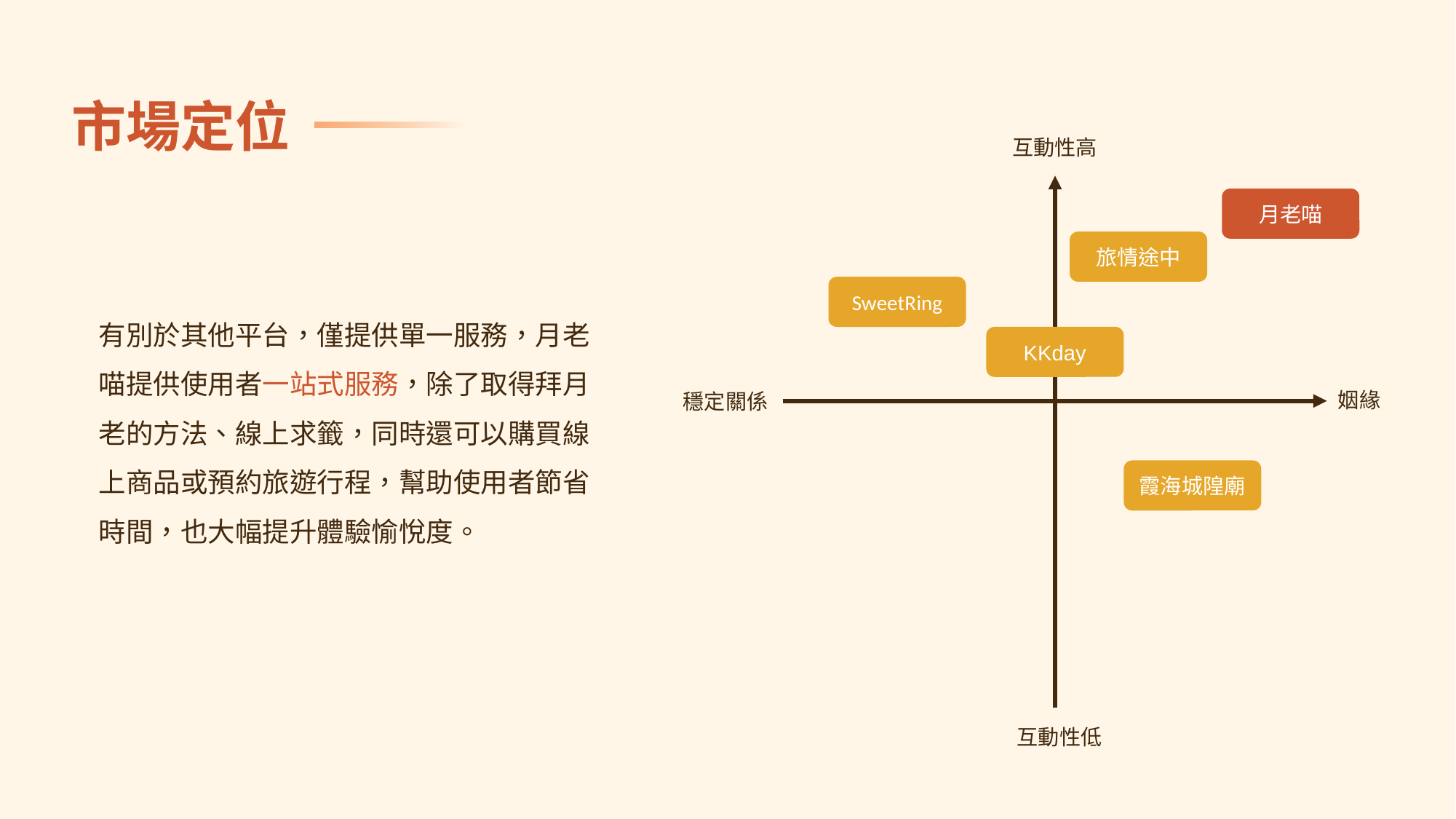

# 市場定位

互動性高
月老喵
旅情途中
SweetRing
有別於其他平台，僅提供單一服務，月老喵提供使用者一站式服務，除了取得拜月老的方法、線上求籤，同時還可以購買線上商品或預約旅遊行程，幫助使用者節省時間，也大幅提升體驗愉悅度。
KKday
姻緣
穩定關係
霞海城隍廟
互動性低